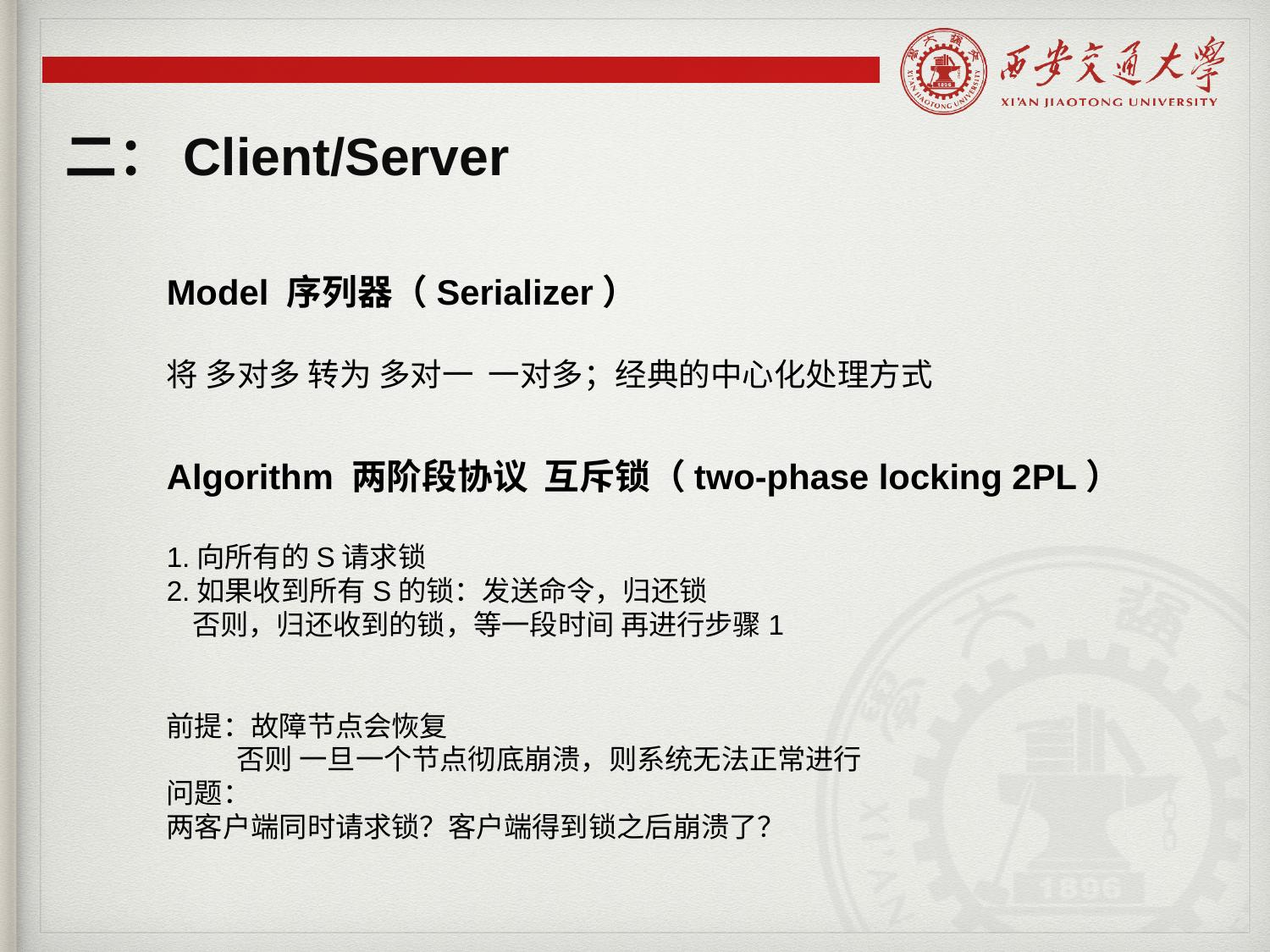

二：Client/Server
Model 序列器（Serializer）

将 多对多 转为 多对一  一对多；经典的中心化处理方式
Algorithm 两阶段协议  互斥锁（two-phase locking 2PL）

1.向所有的S请求锁
2.如果收到所有S的锁：发送命令，归还锁
   否则，归还收到的锁，等一段时间 再进行步骤1

前提：故障节点会恢复
          否则 一旦一个节点彻底崩溃，则系统无法正常进行
问题：
两客户端同时请求锁？客户端得到锁之后崩溃了？